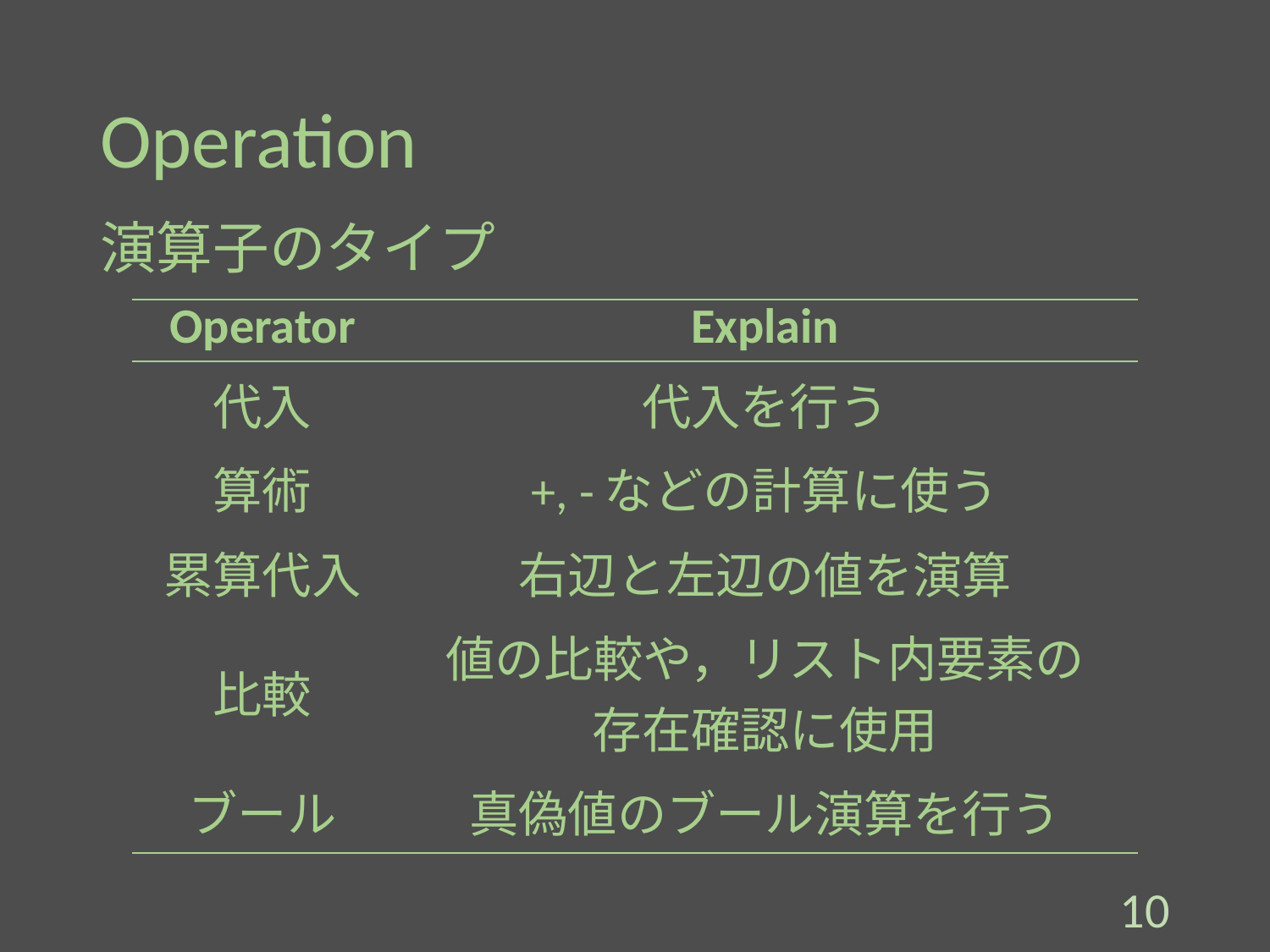

# Operation
演算子のタイプ
| Operator | Explain |
| --- | --- |
| 代入 | 代入を行う |
| 算術 | +, -などの計算に使う |
| 累算代入 | 右辺と左辺の値を演算 |
| 比較 | 値の比較や，リスト内要素の 存在確認に使用 |
| ブール | 真偽値のブール演算を行う |
10